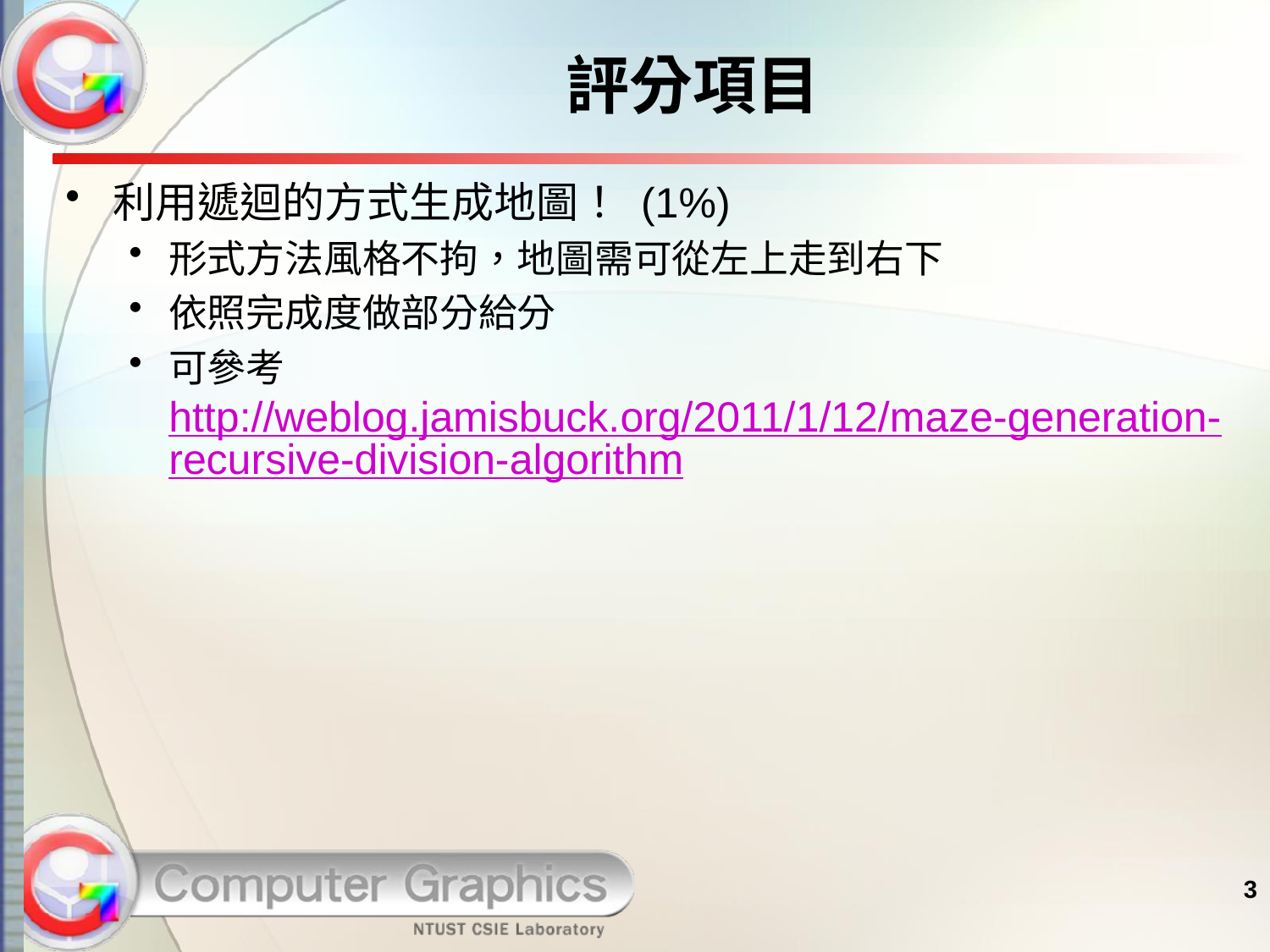

# 評分項目
利用遞迴的方式生成地圖！ (1%)
形式方法風格不拘，地圖需可從左上走到右下
依照完成度做部分給分
可參考http://weblog.jamisbuck.org/2011/1/12/maze-generation-recursive-division-algorithm
3